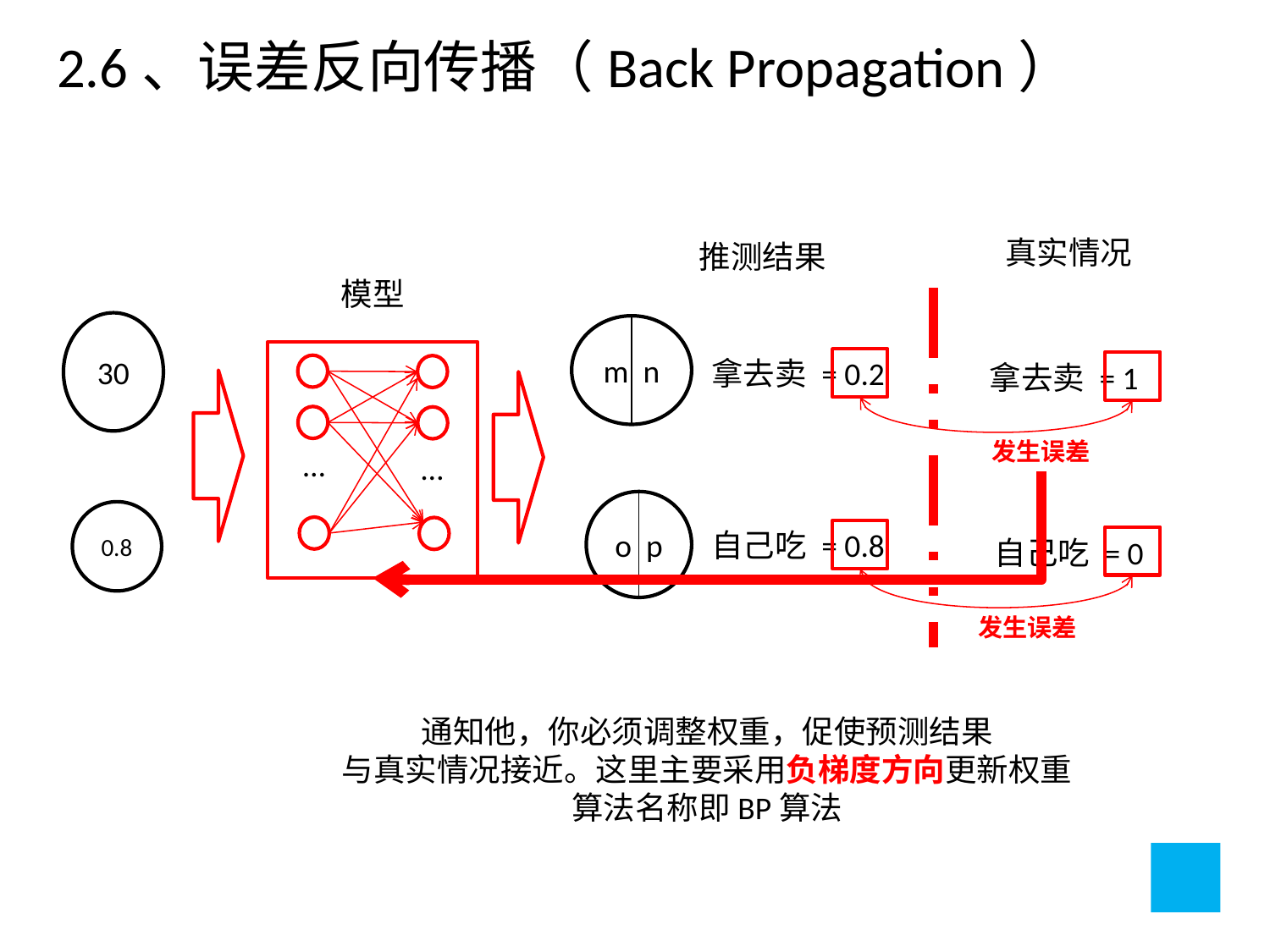

2.6、误差反向传播（Back Propagation）
真实情况
推测结果
模型
30
m  n

…
…

拿去卖 = 0.2

拿去卖 = 1

发生误差
o  p
0.8
自己吃 = 0.8

自己吃 = 0

发生误差
通知他，你必须调整权重，促使预测结果
与真实情况接近。这里主要采用负梯度方向更新权重
算法名称即BP算法